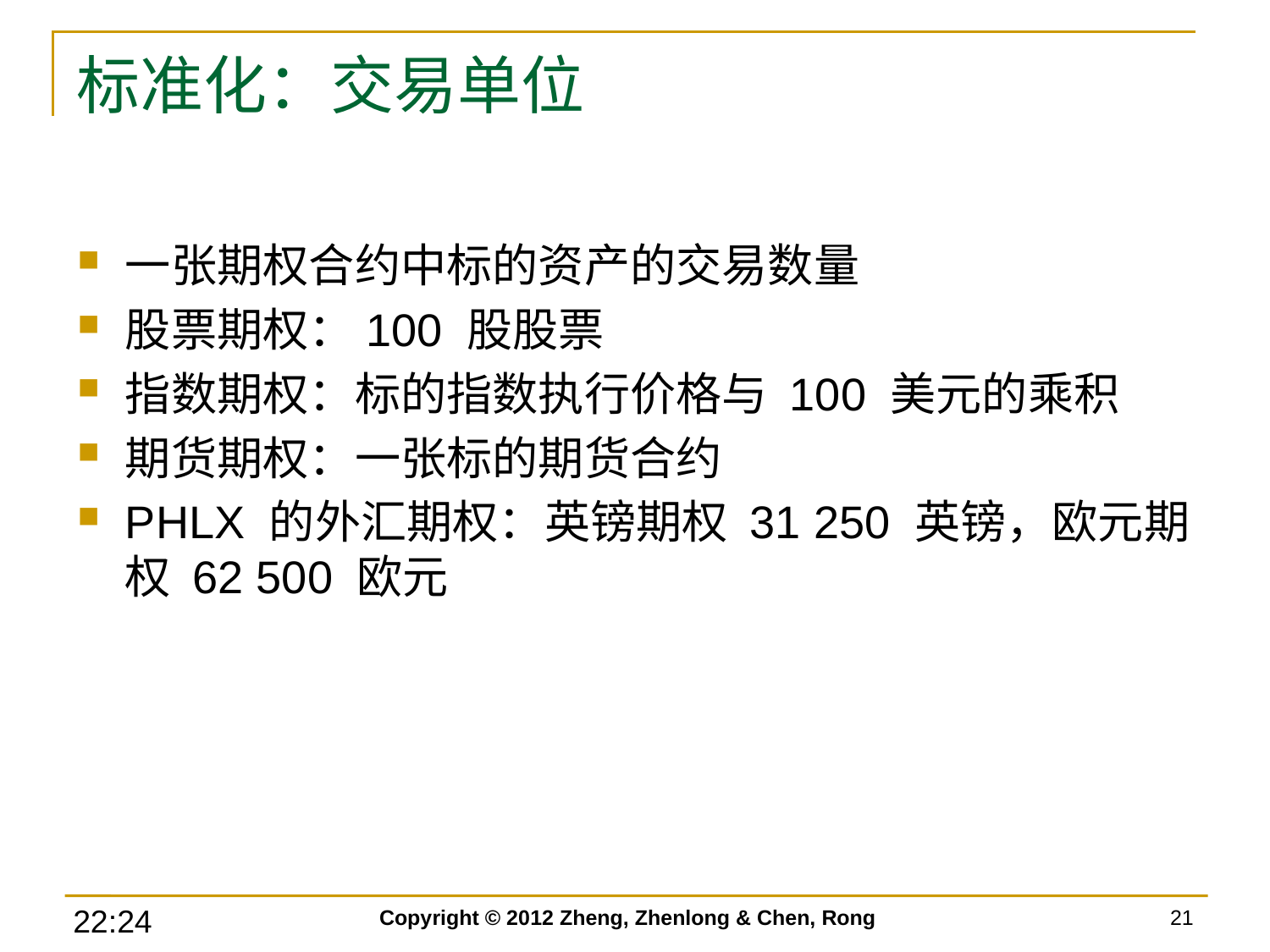

# 标准化：交易单位

一张期权合约中标的资产的交易数量
股票期权：100 股股票
指数期权：标的指数执行价格与 100 美元的乘积
期货期权：一张标的期货合约
PHLX 的外汇期权：英镑期权 31 250 英镑，欧元期权 62 500 欧元
Copyright © 2012 Zheng, Zhenlong & Chen, Rong
21